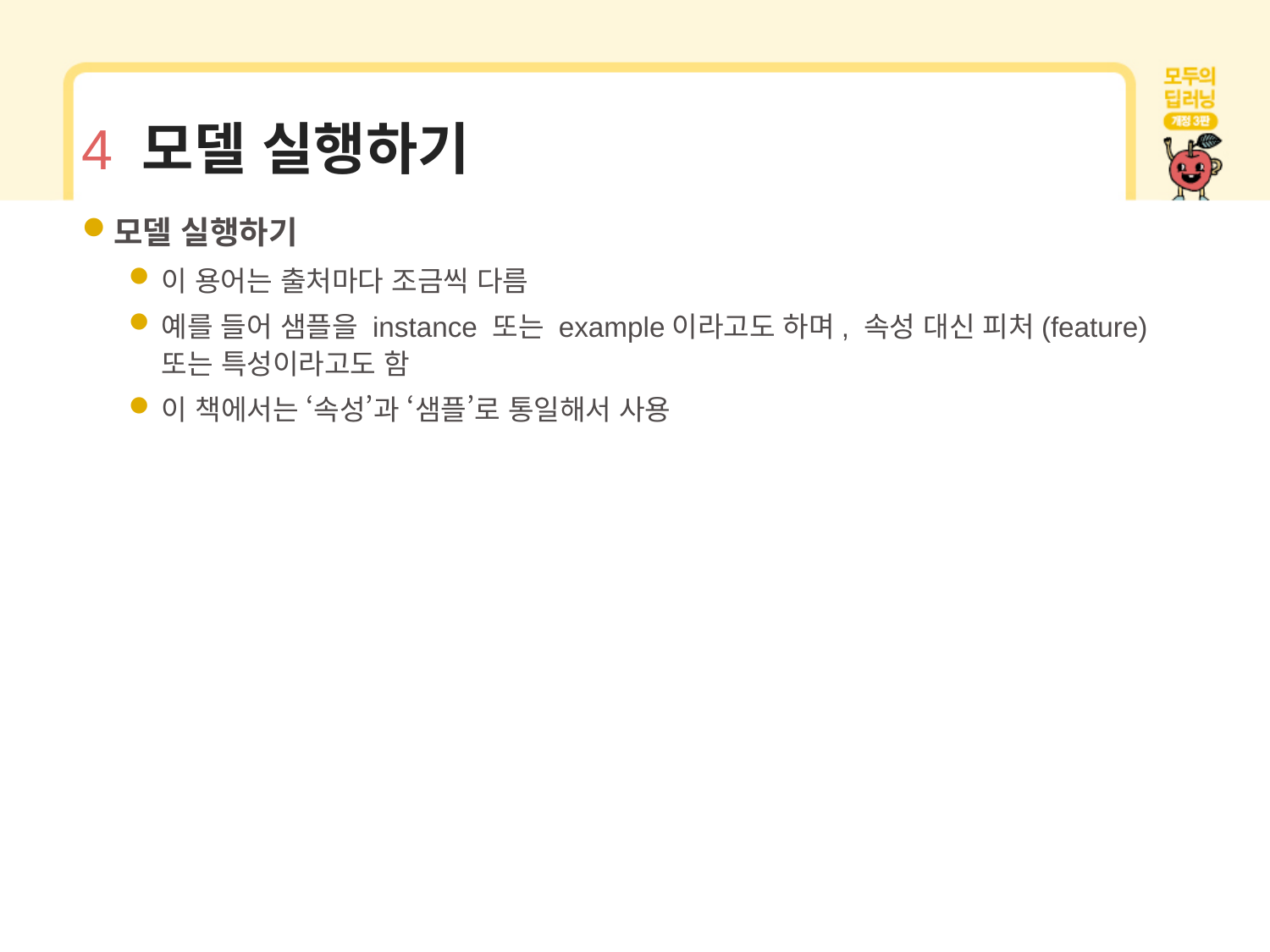

# 4 모델 실행하기
모델 실행하기
이 용어는 출처마다 조금씩 다름
예를 들어 샘플을 instance 또는 example이라고도 하며, 속성 대신 피처(feature) 또는 특성이라고도 함
이 책에서는 ‘속성’과 ‘샘플’로 통일해서 사용